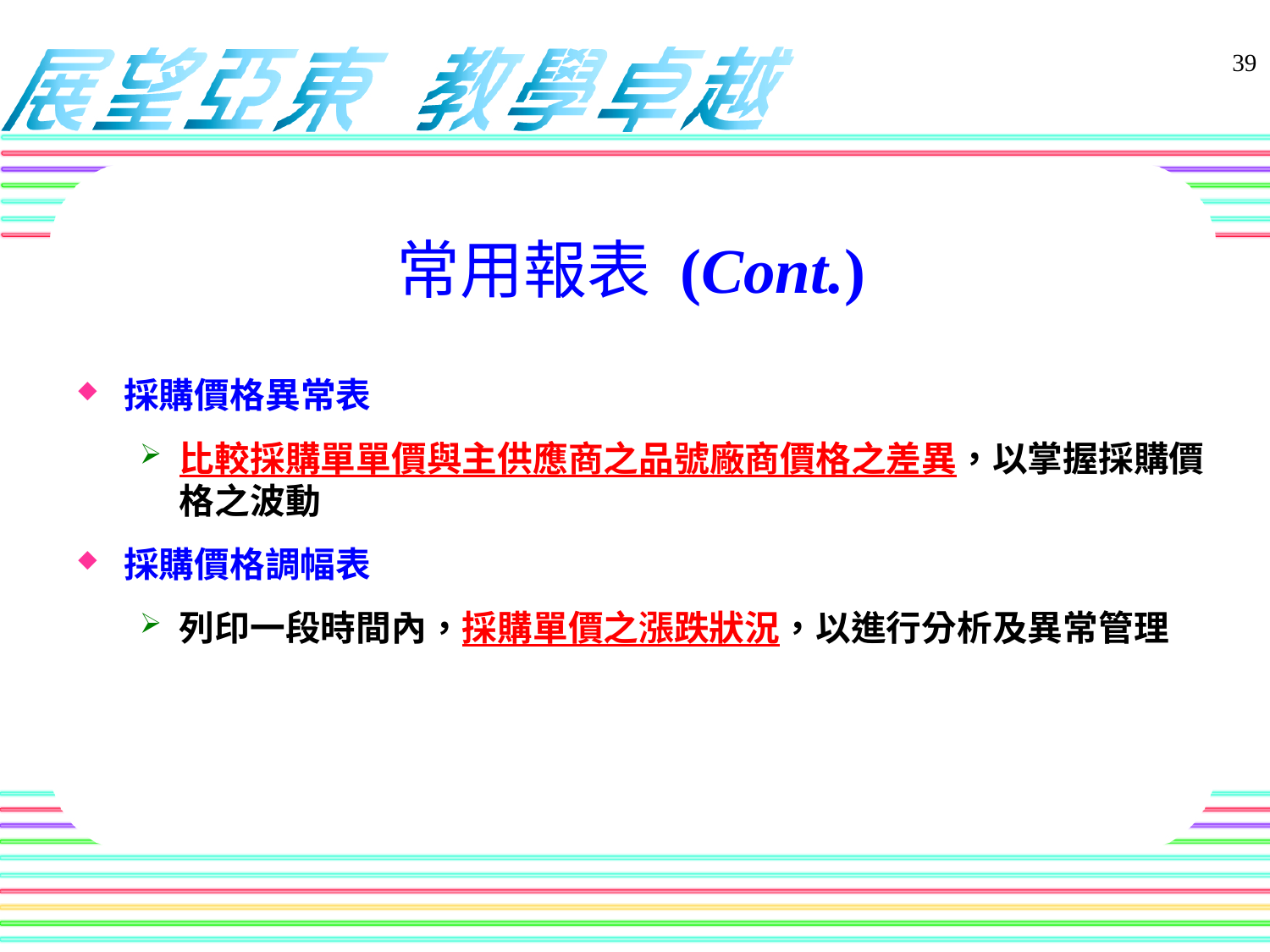

常用報表 (Cont.)
39
採購價格異常表
比較採購單單價與主供應商之品號廠商價格之差異，以掌握採購價格之波動
採購價格調幅表
列印一段時間內，採購單價之漲跌狀況，以進行分析及異常管理